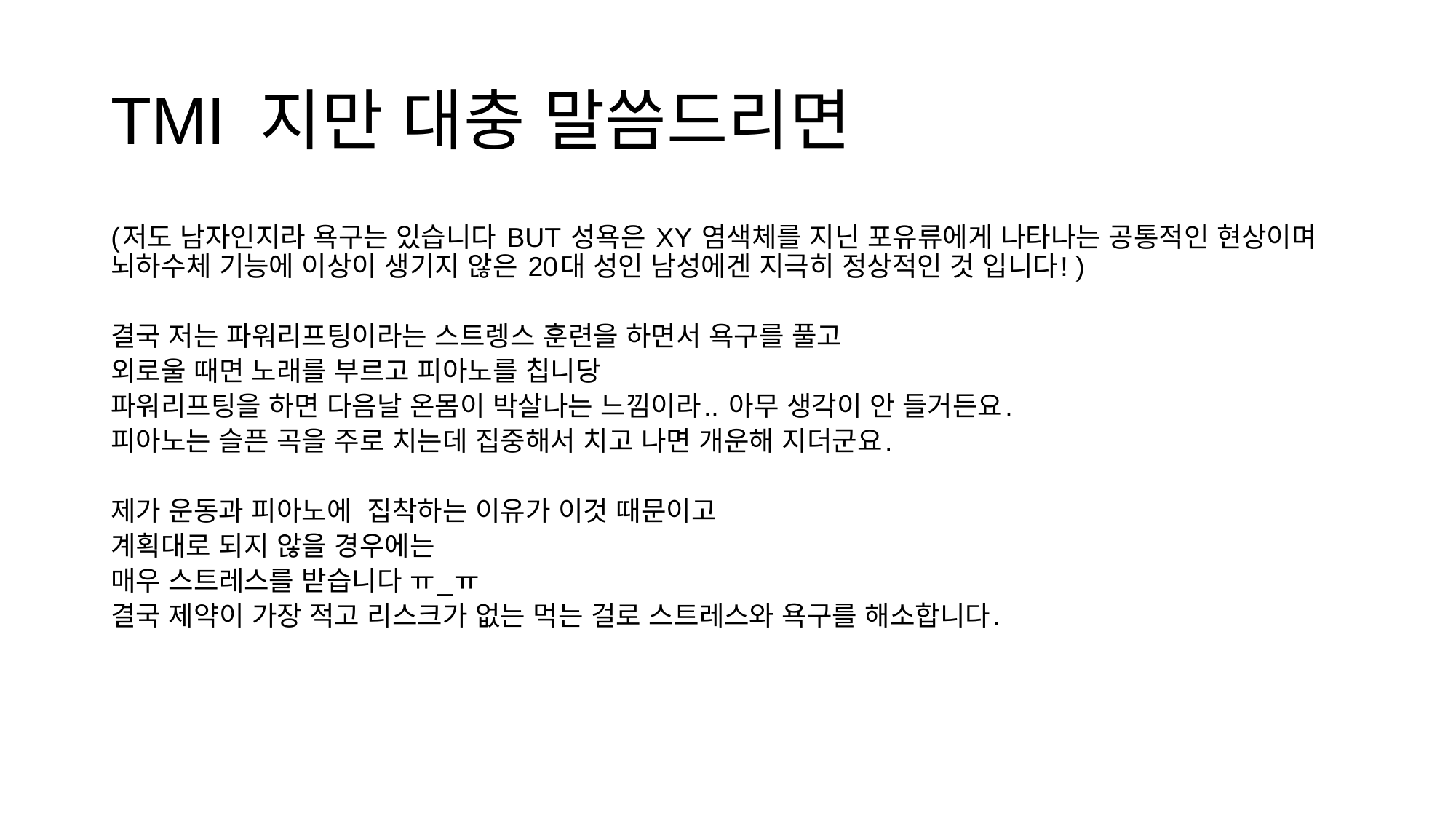

# TMI 지만 대충 말씀드리면
(저도 남자인지라 욕구는 있습니다 BUT 성욕은 XY 염색체를 지닌 포유류에게 나타나는 공통적인 현상이며 뇌하수체 기능에 이상이 생기지 않은 20대 성인 남성에겐 지극히 정상적인 것 입니다! )

결국 저는 파워리프팅이라는 스트렝스 훈련을 하면서 욕구를 풀고
외로울 때면 노래를 부르고 피아노를 칩니당
파워리프팅을 하면 다음날 온몸이 박살나는 느낌이라.. 아무 생각이 안 들거든요.
피아노는 슬픈 곡을 주로 치는데 집중해서 치고 나면 개운해 지더군요.

제가 운동과 피아노에  집착하는 이유가 이것 때문이고
계획대로 되지 않을 경우에는
매우 스트레스를 받습니다 ㅠ_ㅠ
결국 제약이 가장 적고 리스크가 없는 먹는 걸로 스트레스와 욕구를 해소합니다.